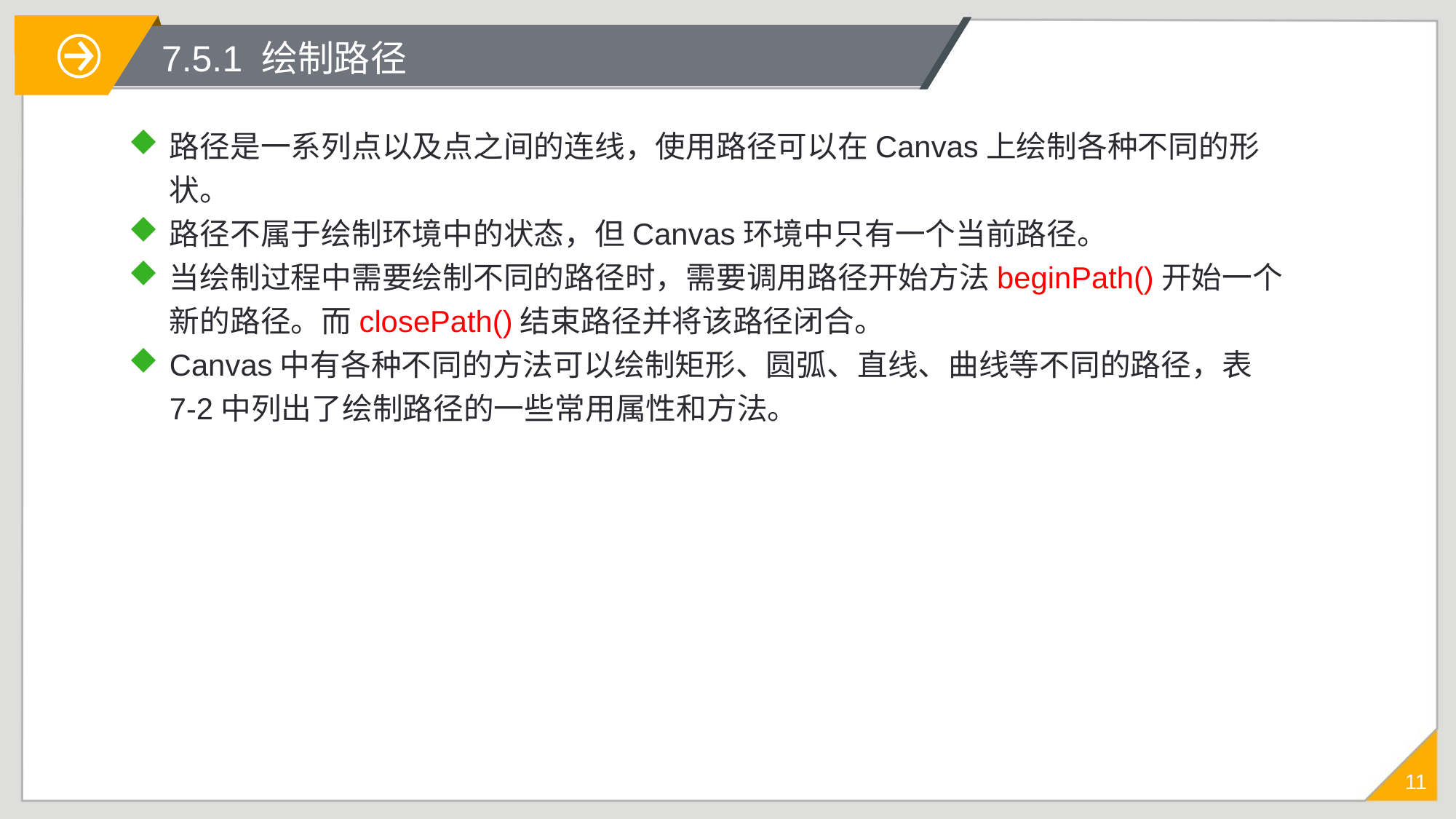

# 7.5.1 绘制路径
路径是一系列点以及点之间的连线，使用路径可以在Canvas上绘制各种不同的形状。
路径不属于绘制环境中的状态，但Canvas环境中只有一个当前路径。
当绘制过程中需要绘制不同的路径时，需要调用路径开始方法beginPath()开始一个新的路径。而closePath()结束路径并将该路径闭合。
Canvas中有各种不同的方法可以绘制矩形、圆弧、直线、曲线等不同的路径，表7-2中列出了绘制路径的一些常用属性和方法。